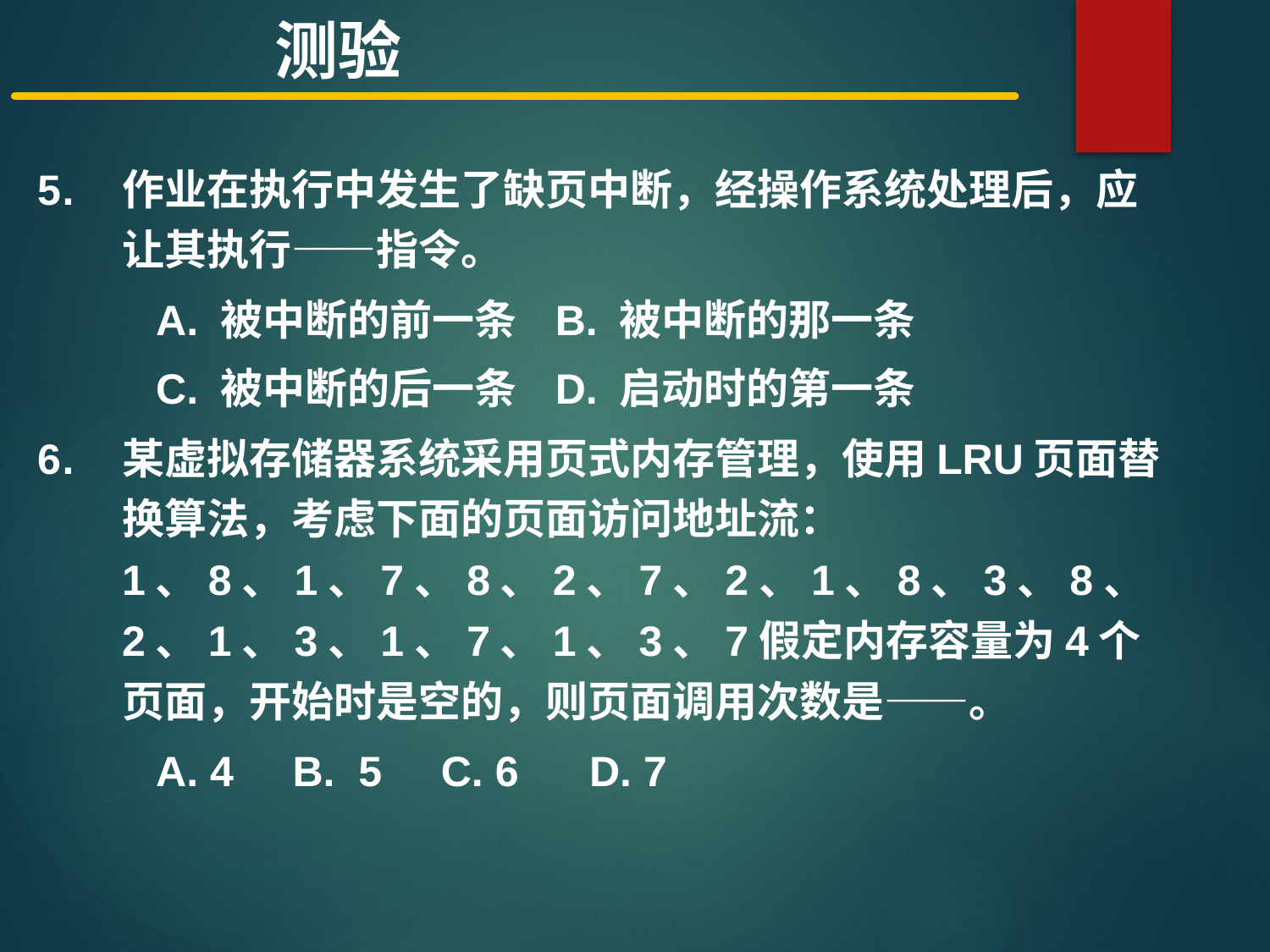

测验
作业在执行中发生了缺页中断，经操作系统处理后，应让其执行——指令。
          A. 被中断的前一条   B. 被中断的那一条
          C. 被中断的后一条   D. 启动时的第一条
某虚拟存储器系统采用页式内存管理，使用LRU页面替换算法，考虑下面的页面访问地址流：1、8、1、7、8、2、7、2、1、8、3、8、2、1、3、1、7、1、3、7假定内存容量为4个页面，开始时是空的，则页面调用次数是——。
          A. 4     B.  5     C. 6      D. 7